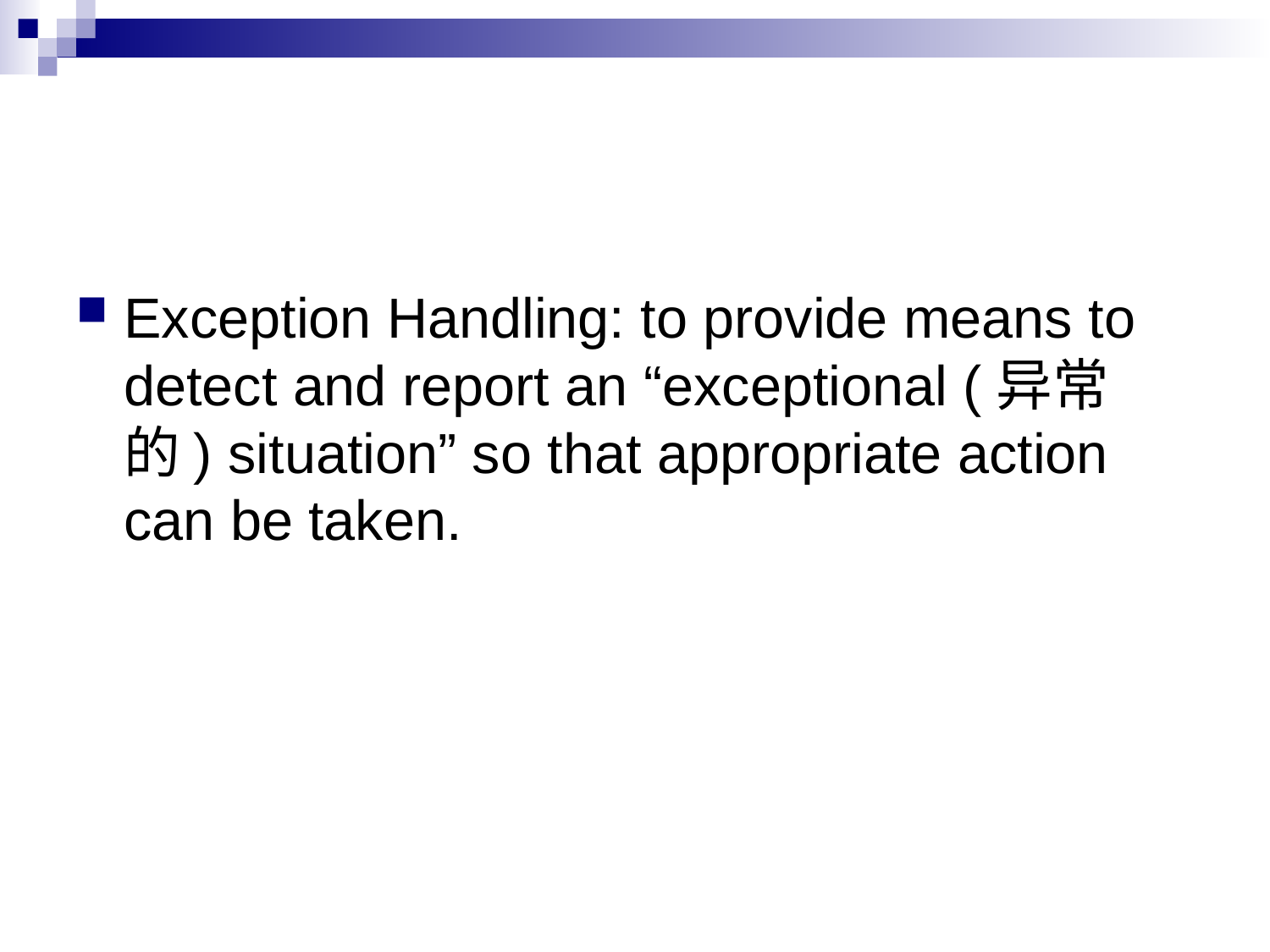

#
Exception Handling: to provide means to detect and report an “exceptional (异常的) situation” so that appropriate action can be taken.